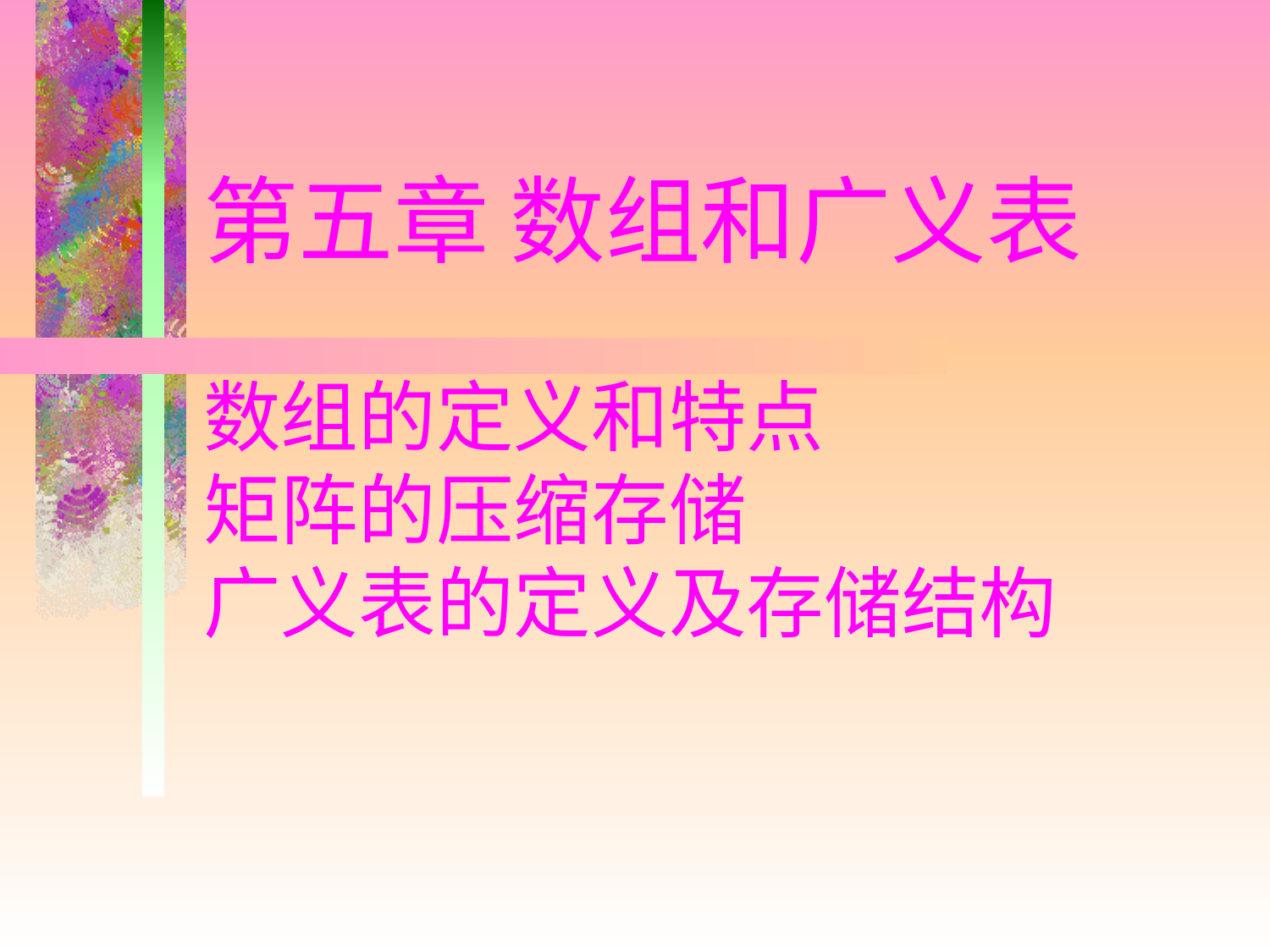

# 第五章 数组和广义表 数组的定义和特点 矩阵的压缩存储 广义表的定义及存储结构